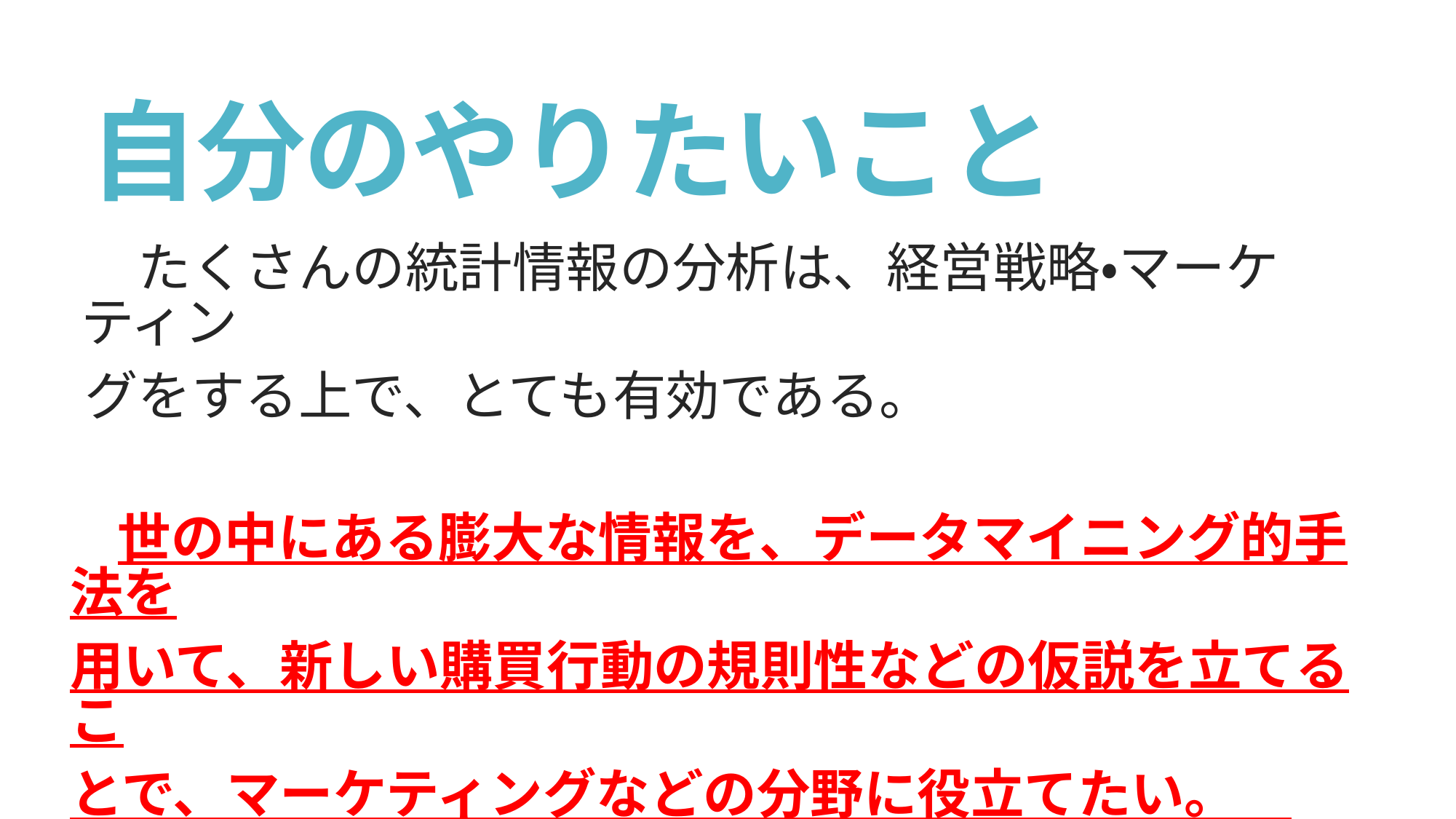

# 自分のやりたいこと
　たくさんの統計情報の分析は、経営戦略・マーケティン
グをする上で、とても有効である。

　世の中にある膨大な情報を、データマイニング的手法を
用いて、新しい購買行動の規則性などの仮説を立てるこ
とで、マーケティングなどの分野に役立てたい。